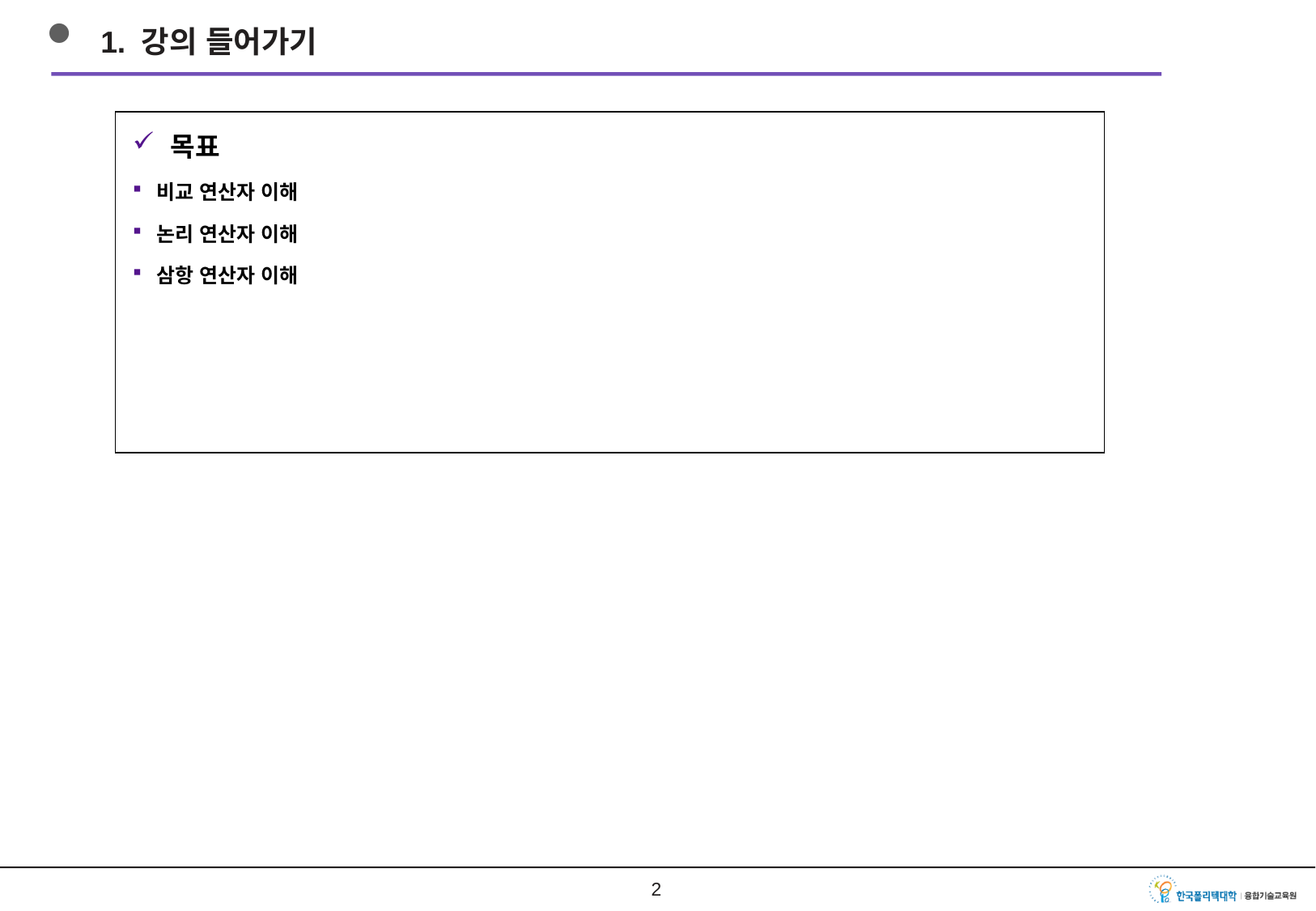

1. 강의 들어가기
목표
비교 연산자 이해
논리 연산자 이해
삼항 연산자 이해
2